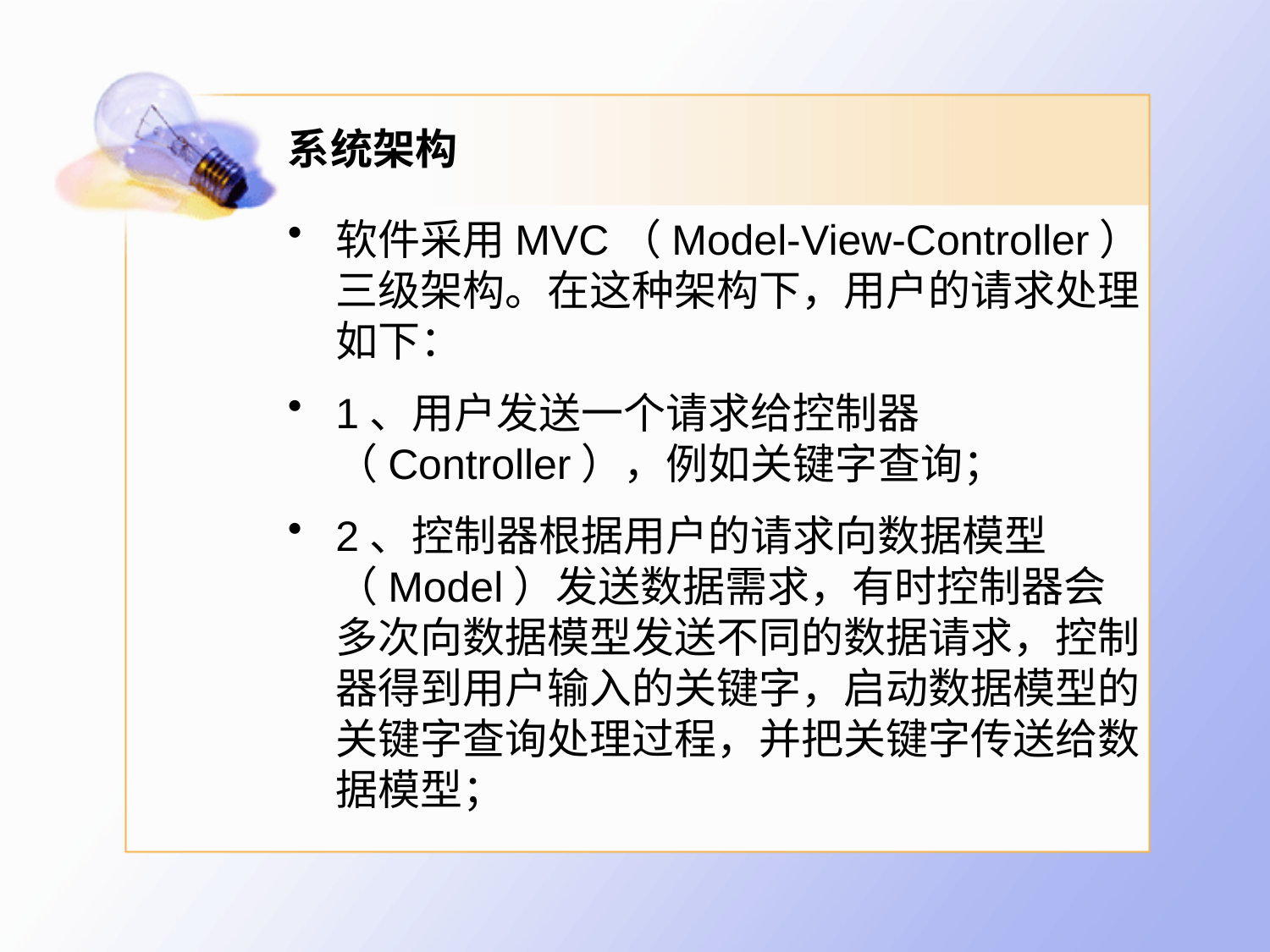

# 系统架构
软件采用MVC（Model-View-Controller）三级架构。在这种架构下，用户的请求处理如下：
1、用户发送一个请求给控制器（Controller），例如关键字查询；
2、控制器根据用户的请求向数据模型（Model）发送数据需求，有时控制器会多次向数据模型发送不同的数据请求，控制器得到用户输入的关键字，启动数据模型的关键字查询处理过程，并把关键字传送给数据模型；